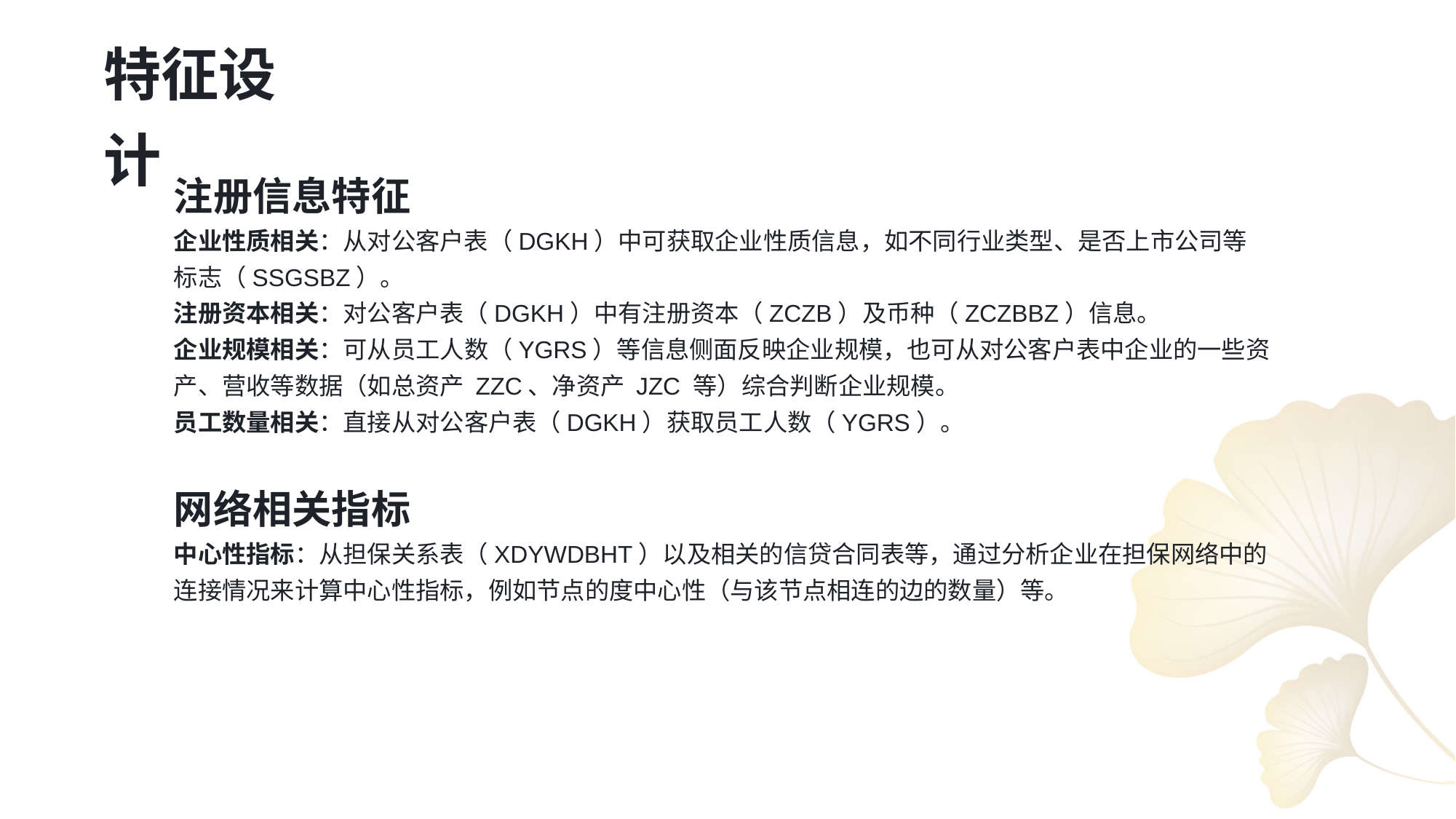

特征设计
注册信息特征
企业性质相关：从对公客户表（DGKH）中可获取企业性质信息，如不同行业类型、是否上市公司等标志（SSGSBZ）。
注册资本相关：对公客户表（DGKH）中有注册资本（ZCZB）及币种（ZCZBBZ）信息。
企业规模相关：可从员工人数（YGRS）等信息侧面反映企业规模，也可从对公客户表中企业的一些资产、营收等数据（如总资产 ZZC、净资产 JZC 等）综合判断企业规模。
员工数量相关：直接从对公客户表（DGKH）获取员工人数（YGRS）。

网络相关指标
中心性指标：从担保关系表（XDYWDBHT）以及相关的信贷合同表等，通过分析企业在担保网络中的连接情况来计算中心性指标，例如节点的度中心性（与该节点相连的边的数量）等。